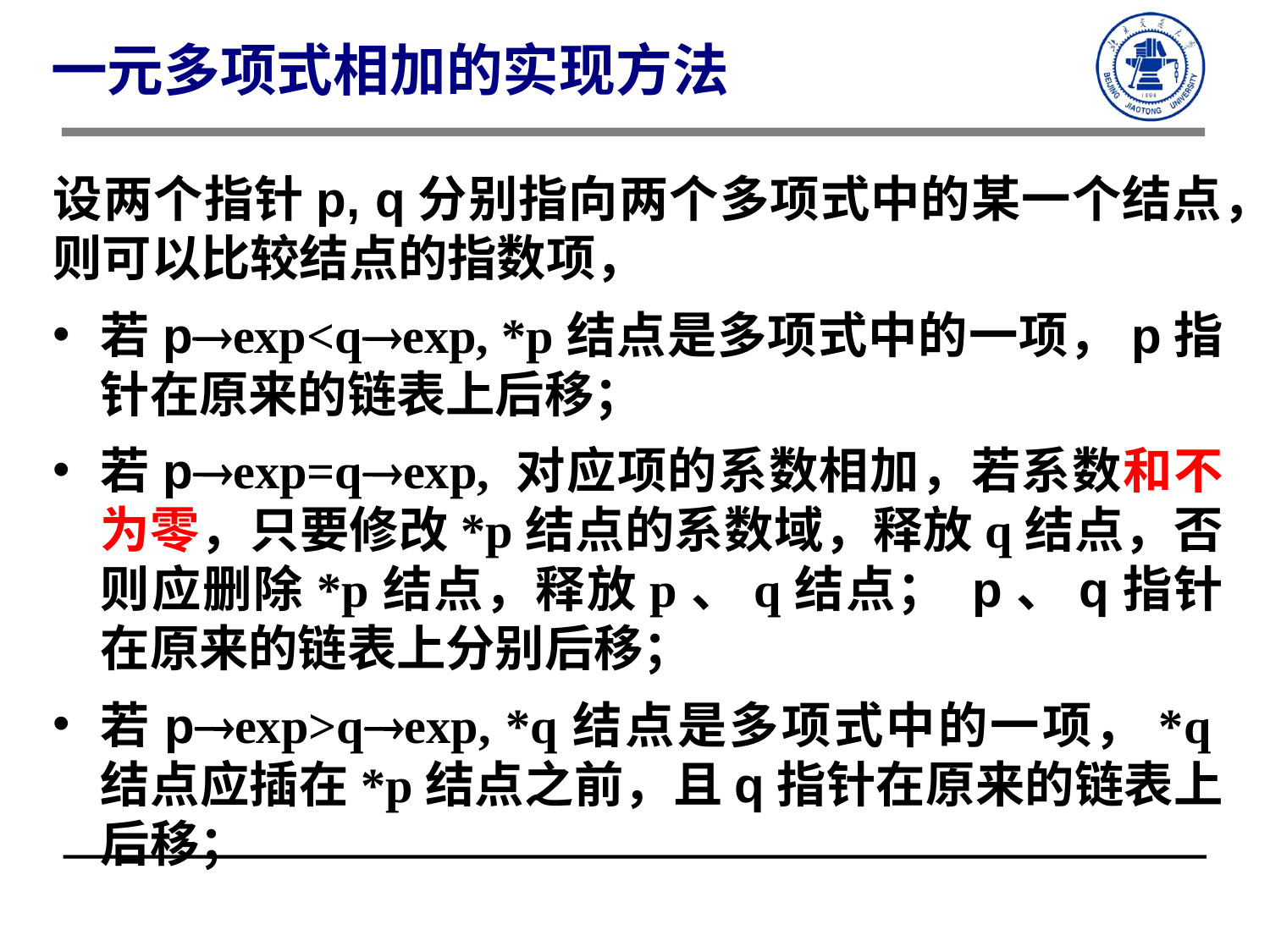

一元多项式相加的实现方法
设两个指针p, q分别指向两个多项式中的某一个结点，则可以比较结点的指数项，
若p→exp<q→exp, *p结点是多项式中的一项，p指针在原来的链表上后移；
若p→exp=q→exp, 对应项的系数相加，若系数和不为零，只要修改*p结点的系数域，释放q结点，否则应删除*p结点，释放p、q结点； p、q指针在原来的链表上分别后移；
若p→exp>q→exp, *q结点是多项式中的一项，*q结点应插在*p结点之前，且q指针在原来的链表上后移；